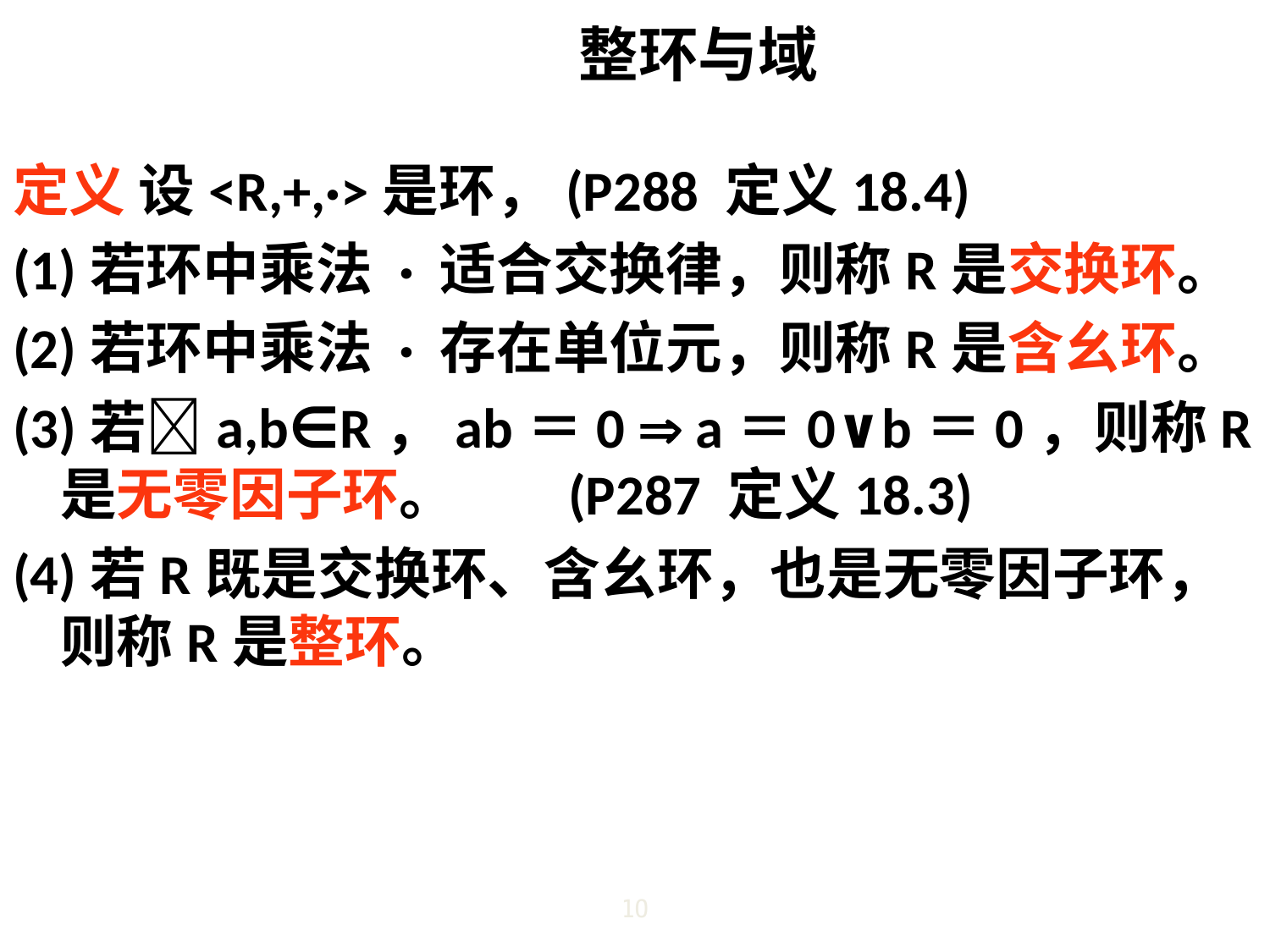

# 整环与域
定义 设<R,+,·>是环，(P288 定义18.4)
(1)若环中乘法 · 适合交换律，则称R是交换环。
(2)若环中乘法 · 存在单位元，则称R是含幺环。
(3)若∀a,b∈R，ab＝0 ⇒ a＝0∨b＝0，则称R是无零因子环。	(P287 定义18.3)
(4)若R既是交换环、含幺环，也是无零因子环，则称R是整环。
10